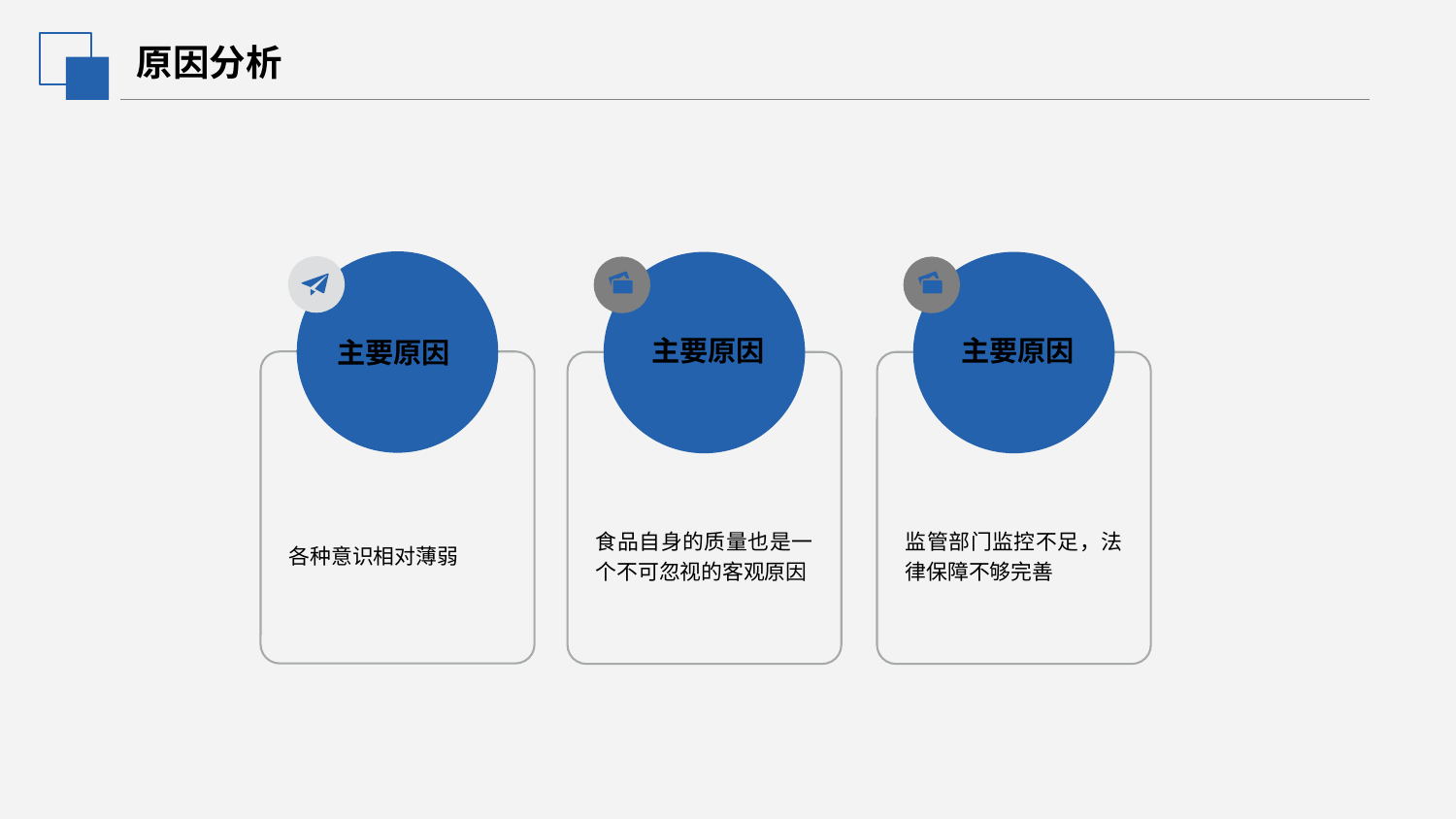

原因分析

主要原因
主要原因
主要原因

各种意识相对薄弱
食品自身的质量也是一个不可忽视的客观原因
监管部门监控不足，法律保障不够完善